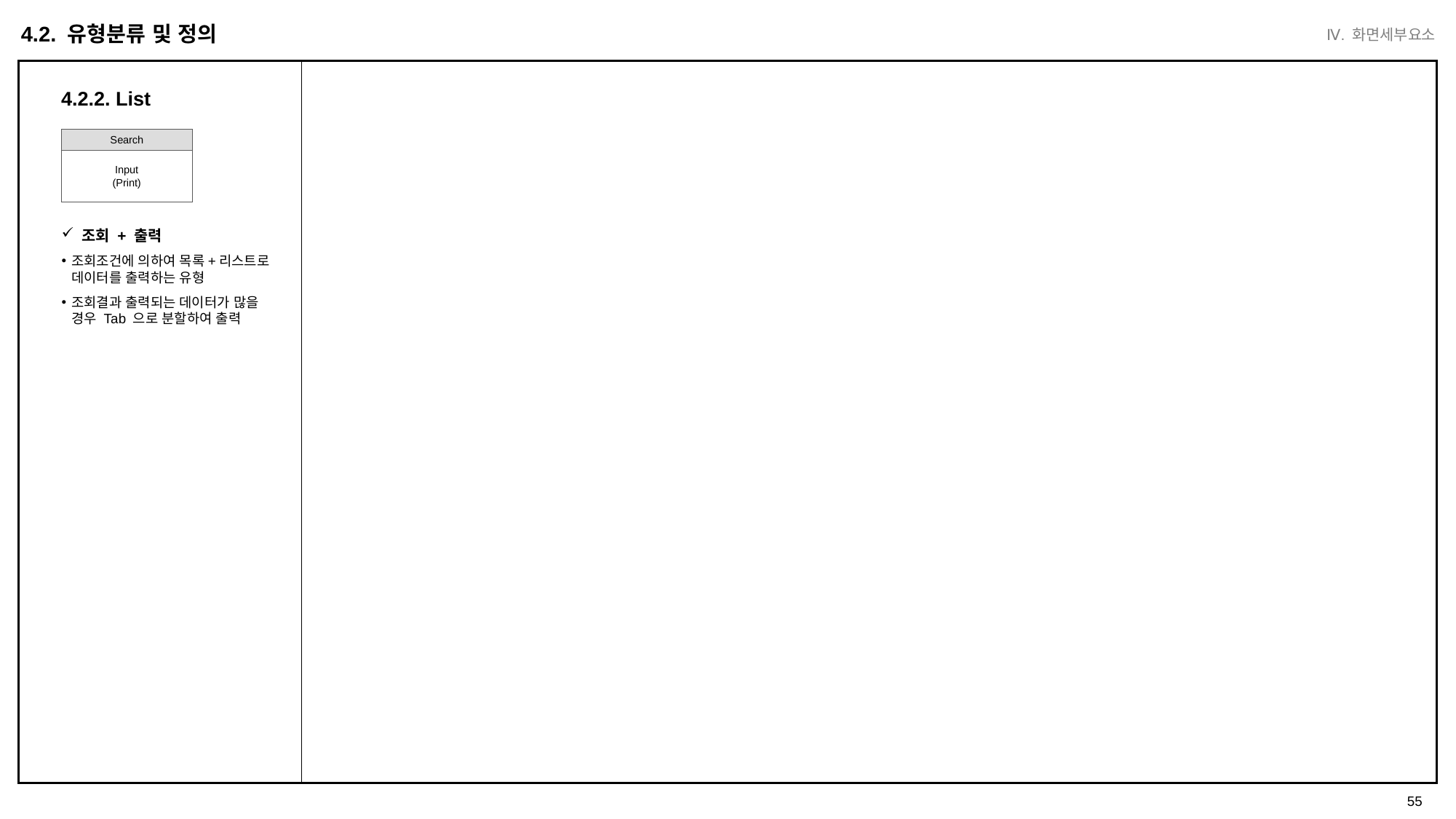

Ⅳ. 화면세부요소
4.2. 유형분류 및 정의
4.2.2. List
Search
Input
(Print)
조회 + 출력
조회조건에 의하여 목록+리스트로 데이터를 출력하는 유형
조회결과 출력되는 데이터가 많을 경우 Tab 으로 분할하여 출력